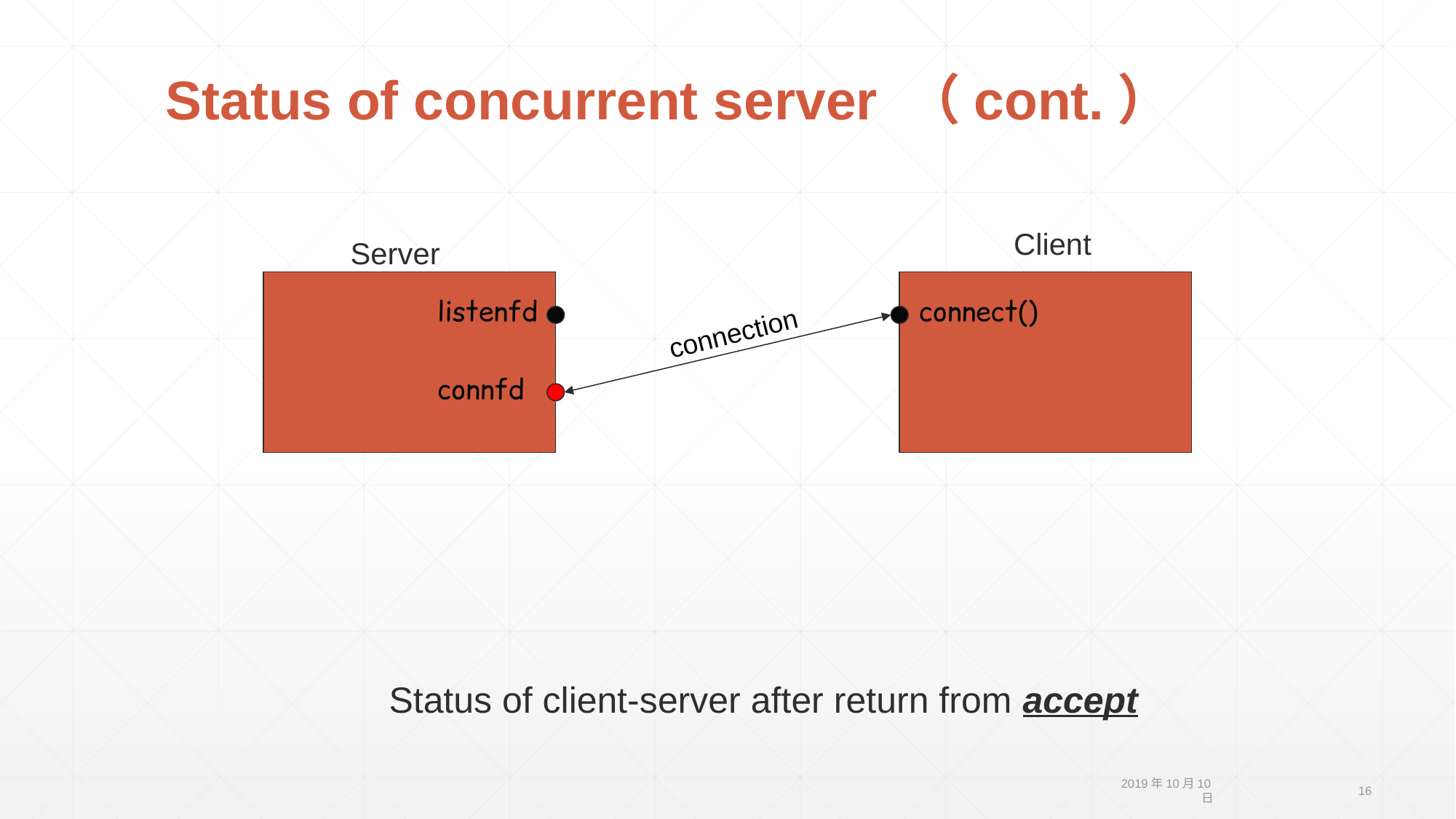

# Status of concurrent server （cont.）
Client
Server

listenfd
connect()

connection

connfd

Status of client-server after return from accept
2019年10月10日
16